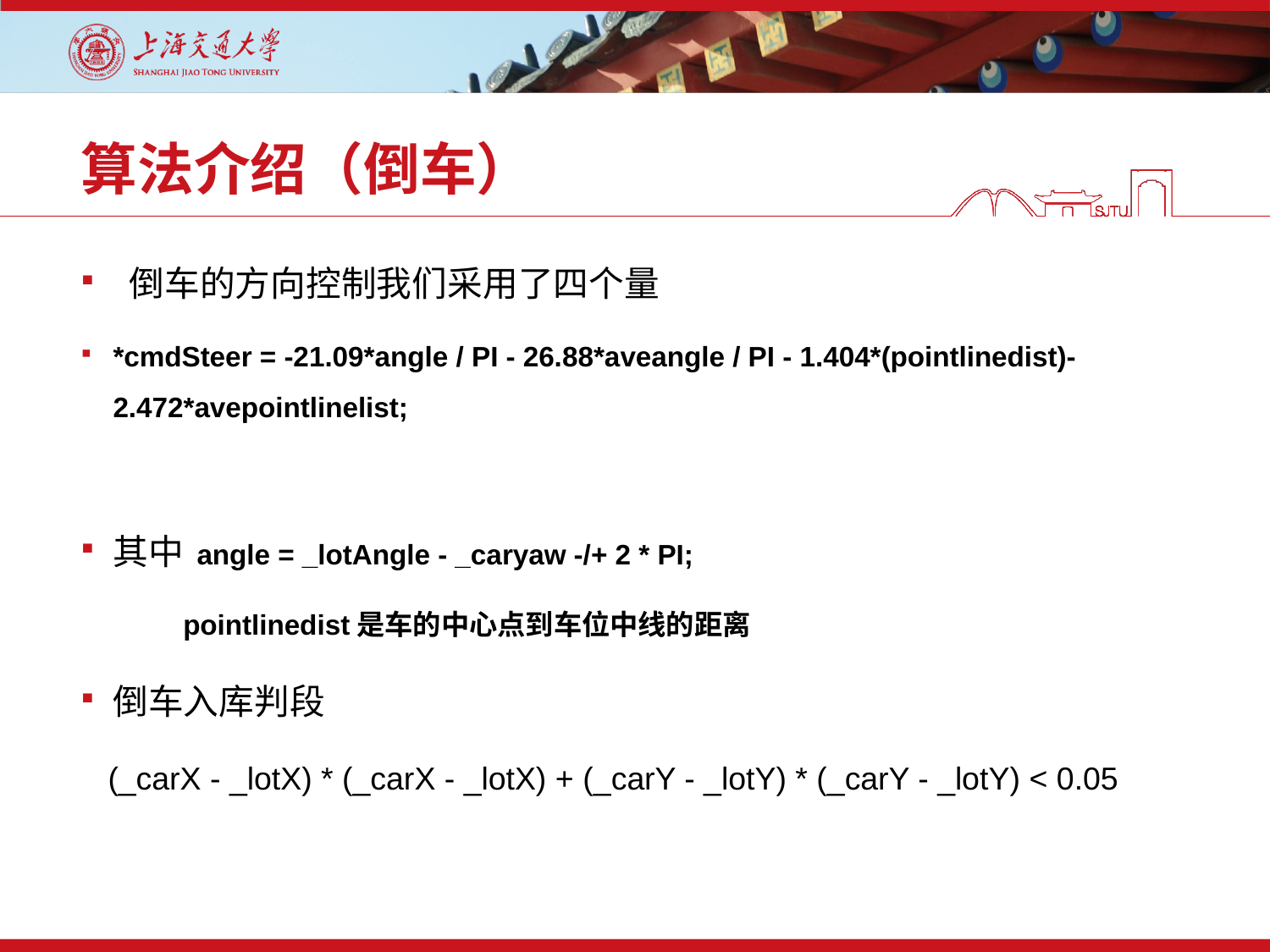

# 算法介绍（倒车）
 倒车的方向控制我们采用了四个量
*cmdSteer = -21.09*angle / PI - 26.88*aveangle / PI - 1.404*(pointlinedist)-2.472*avepointlinelist;

其中 angle = _lotAngle - _caryaw -/+ 2 * PI;
             pointlinedist是车的中心点到车位中线的距离
倒车入库判段
   (_carX - _lotX) * (_carX - _lotX) + (_carY - _lotY) * (_carY - _lotY) < 0.05